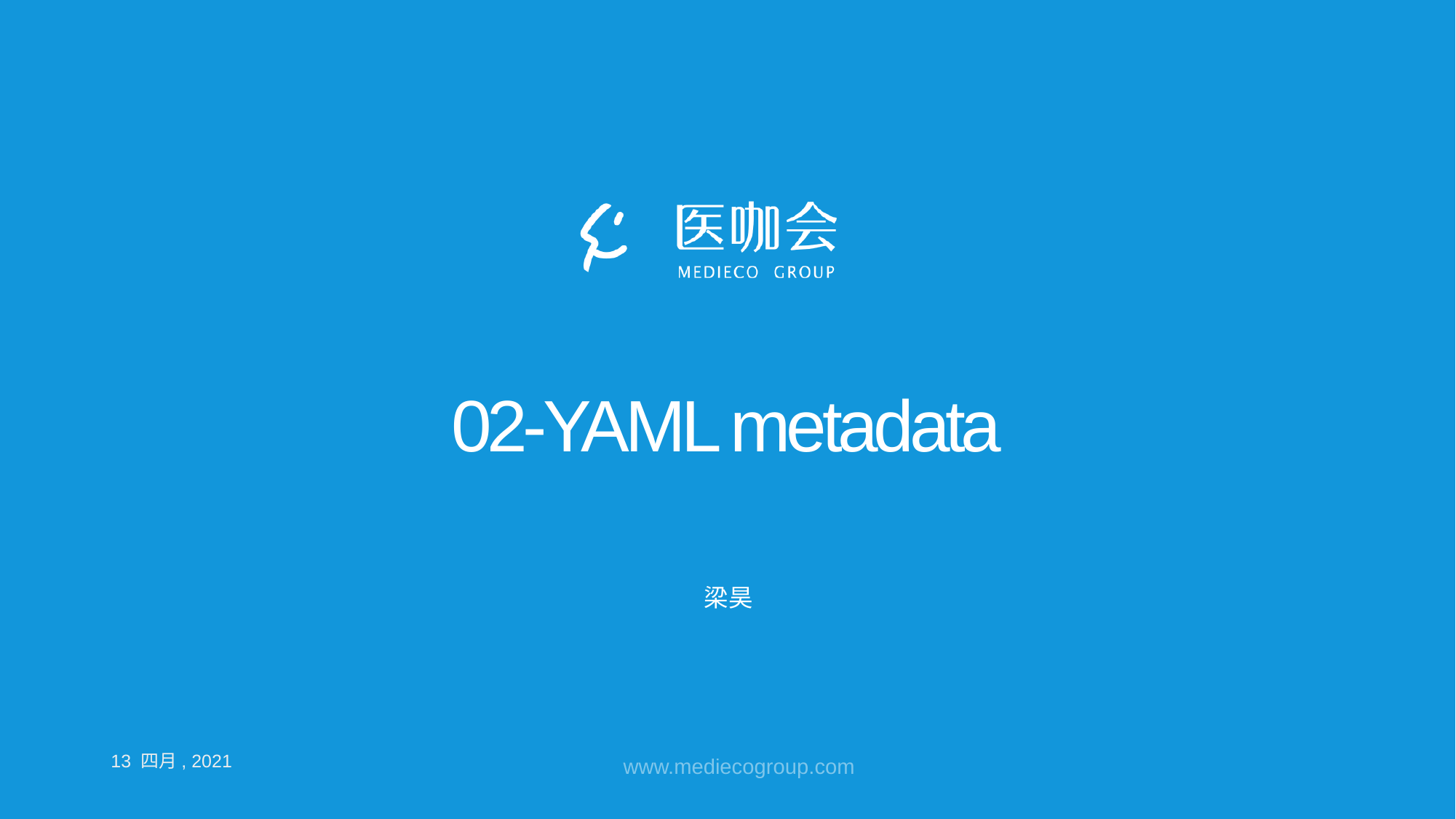

# 02-YAML metadata
梁昊
13 四月, 2021